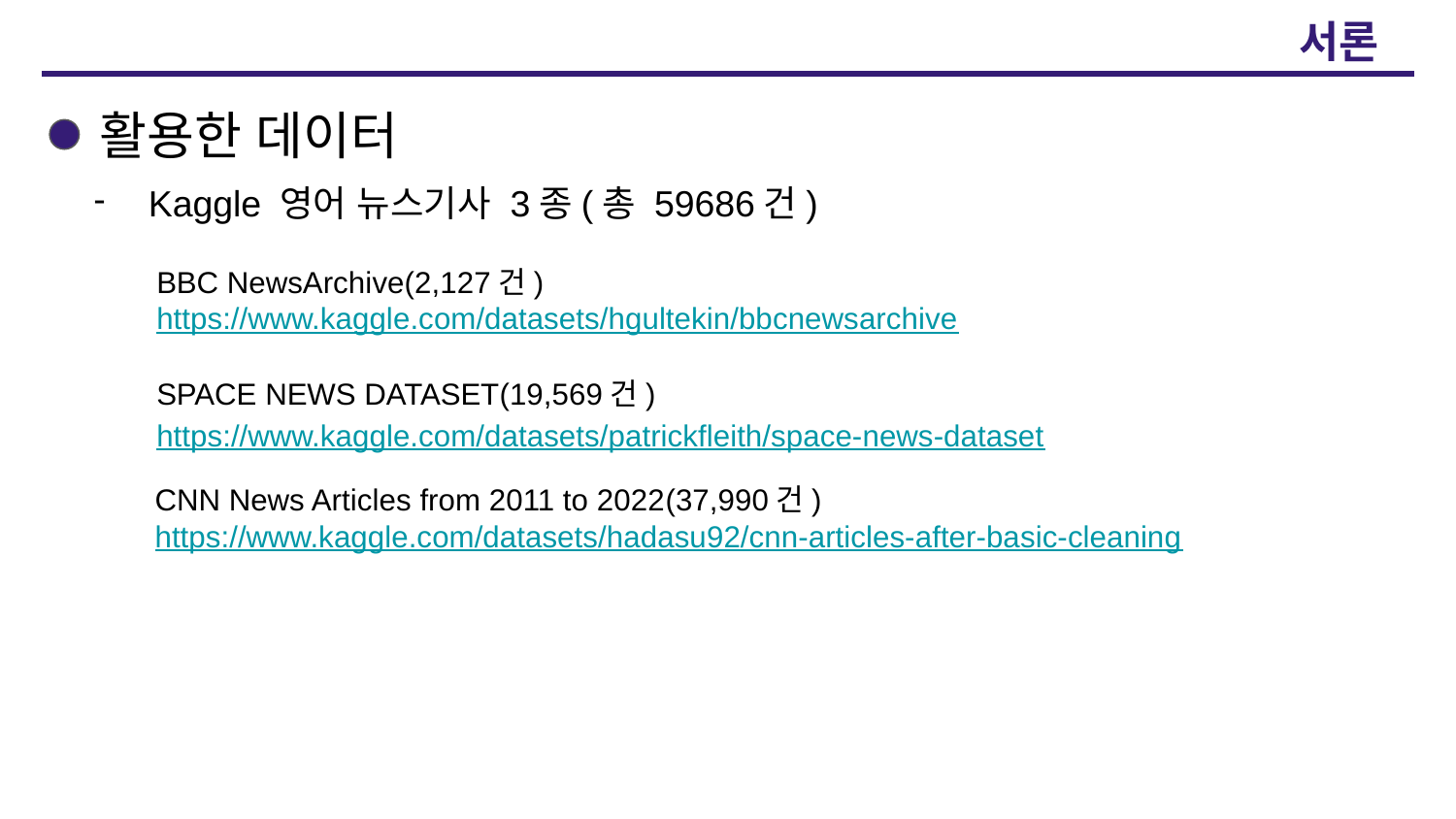

서론
# 활용한 데이터

Kaggle 영어 뉴스기사 3종(총 59686건)
BBC NewsArchive(2,127건)
https://www.kaggle.com/datasets/hgultekin/bbcnewsarchive
SPACE NEWS DATASET(19,569건)
https://www.kaggle.com/datasets/patrickfleith/space-news-dataset

CNN News Articles from 2011 to 2022(37,990건)
https://www.kaggle.com/datasets/hadasu92/cnn-articles-after-basic-cleaning